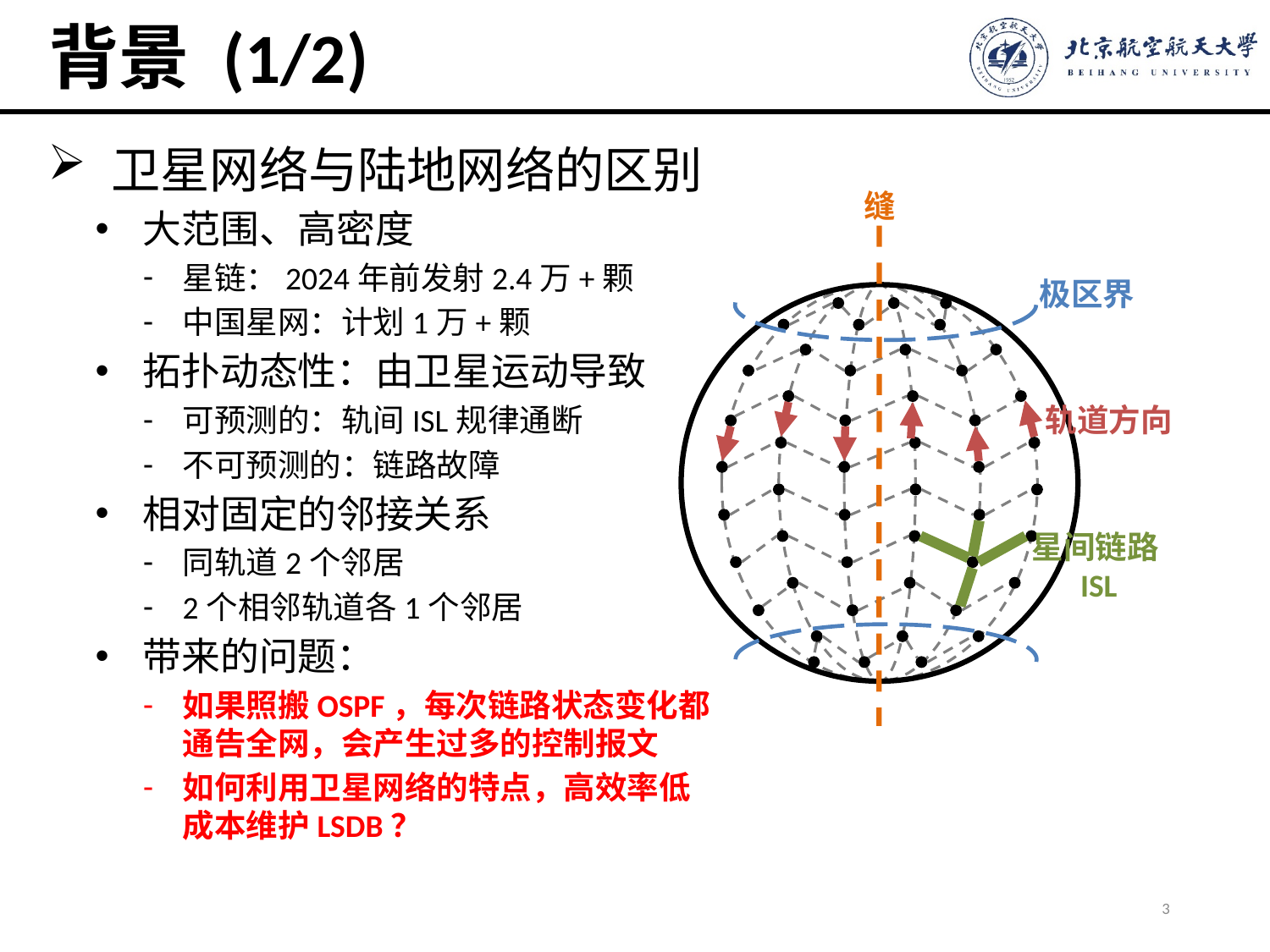

# 背景 (1/2)
卫星网络与陆地网络的区别
大范围、高密度
星链：2024年前发射2.4万+颗
中国星网：计划1万+颗
拓扑动态性：由卫星运动导致
可预测的：轨间ISL规律通断
不可预测的：链路故障
相对固定的邻接关系
同轨道2个邻居
2个相邻轨道各1个邻居
带来的问题：
如果照搬OSPF，每次链路状态变化都通告全网，会产生过多的控制报文
如何利用卫星网络的特点，高效率低成本维护LSDB？

缝
极区界

轨道方向

星间链路ISL

3